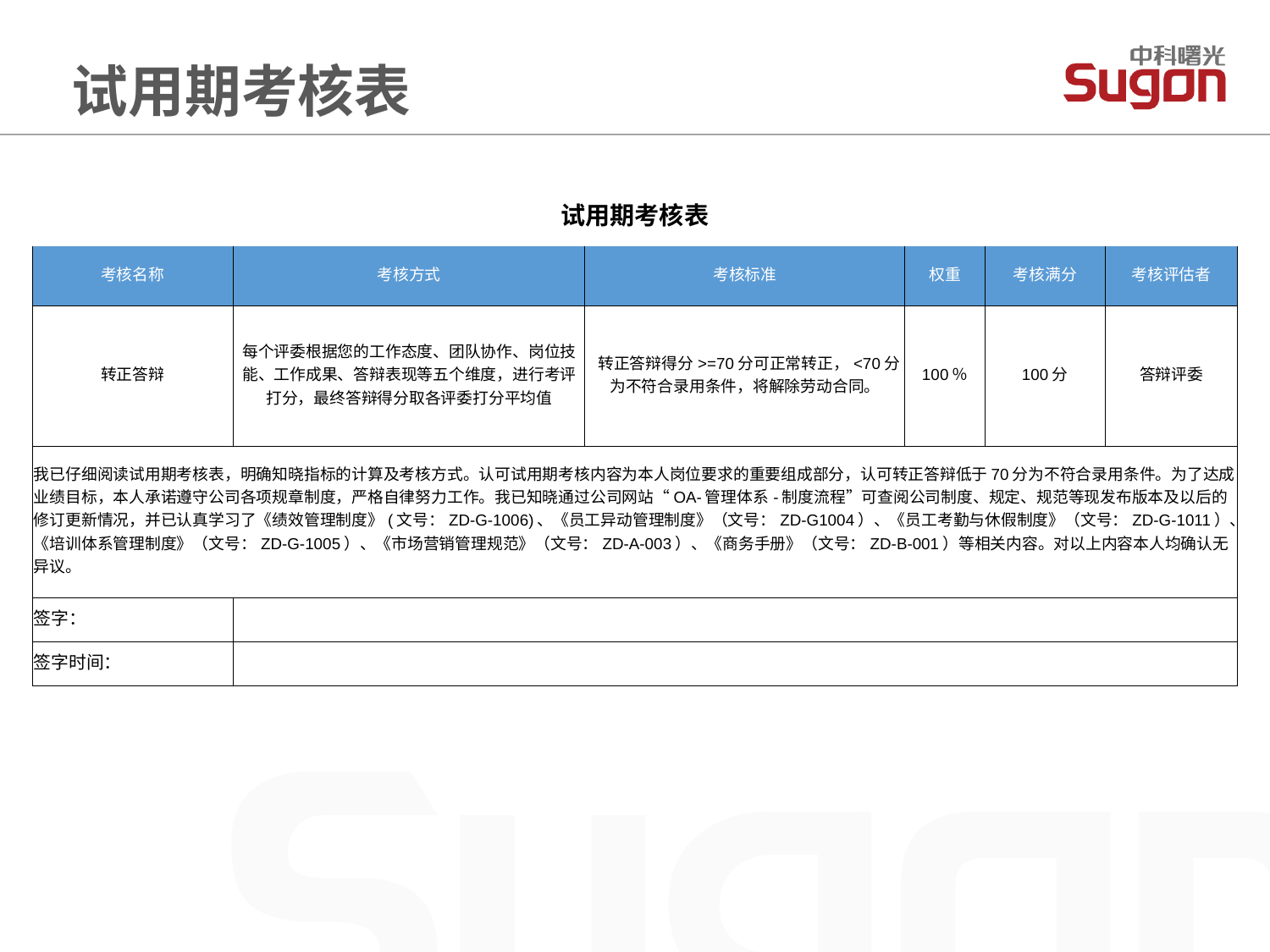

试用期考核表
| 试用期考核表 |  |  |  |  |  |
| --- | --- | --- | --- | --- | --- |
| 考核名称 | 考核方式 | 考核标准 | 权重 | 考核满分 | 考核评估者 |
| 转正答辩 | 每个评委根据您的工作态度、团队协作、岗位技能、工作成果、答辩表现等五个维度，进行考评打分，最终答辩得分取各评委打分平均值 | 转正答辩得分>=70分可正常转正，<70分为不符合录用条件，将解除劳动合同。 | 100％ | 100分 | 答辩评委 |
| 我已仔细阅读试用期考核表，明确知晓指标的计算及考核方式。认可试用期考核内容为本人岗位要求的重要组成部分，认可转正答辩低于70分为不符合录用条件。为了达成业绩目标，本人承诺遵守公司各项规章制度，严格自律努力工作。我已知晓通过公司网站“OA-管理体系-制度流程”可查阅公司制度、规定、规范等现发布版本及以后的修订更新情况，并已认真学习了《绩效管理制度》(文号：ZD-G-1006)、《员工异动管理制度》（文号：ZD-G1004）、《员工考勤与休假制度》（文号：ZD-G-1011）、《培训体系管理制度》（文号：ZD-G-1005）、《市场营销管理规范》（文号：ZD-A-003）、《商务手册》（文号：ZD-B-001）等相关内容。对以上内容本人均确认无异议。 |  |  |  |  |  |
| 签字： |  |  |  |  |  |
| 签字时间： |  |  |  |  |  |